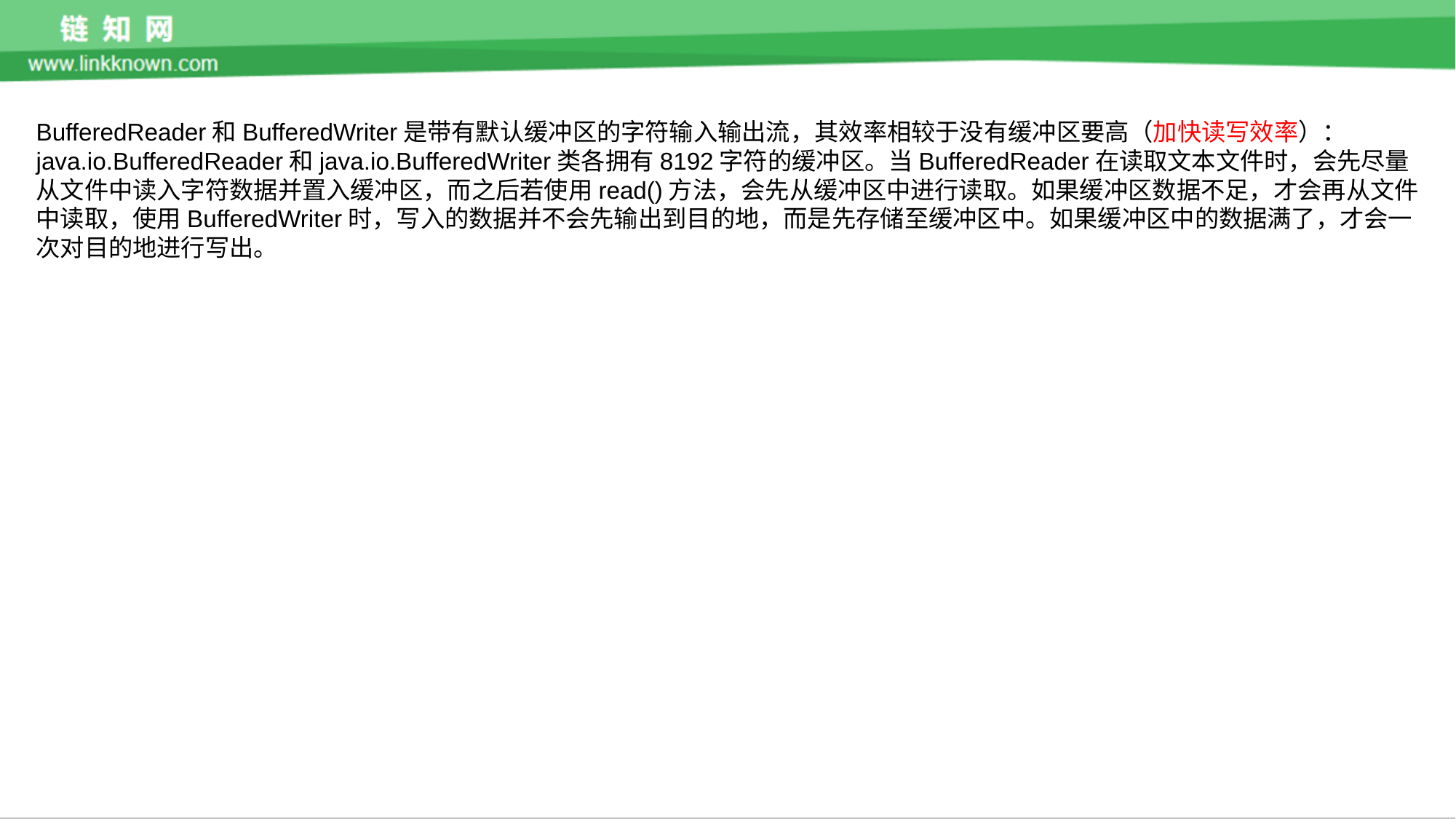

BufferedReader和BufferedWriter是带有默认缓冲区的字符输入输出流，其效率相较于没有缓冲区要高（加快读写效率）：
java.io.BufferedReader和java.io.BufferedWriter类各拥有8192字符的缓冲区。当BufferedReader在读取文本文件时，会先尽量从文件中读入字符数据并置入缓冲区，而之后若使用read()方法，会先从缓冲区中进行读取。如果缓冲区数据不足，才会再从文件中读取，使用BufferedWriter时，写入的数据并不会先输出到目的地，而是先存储至缓冲区中。如果缓冲区中的数据满了，才会一次对目的地进行写出。